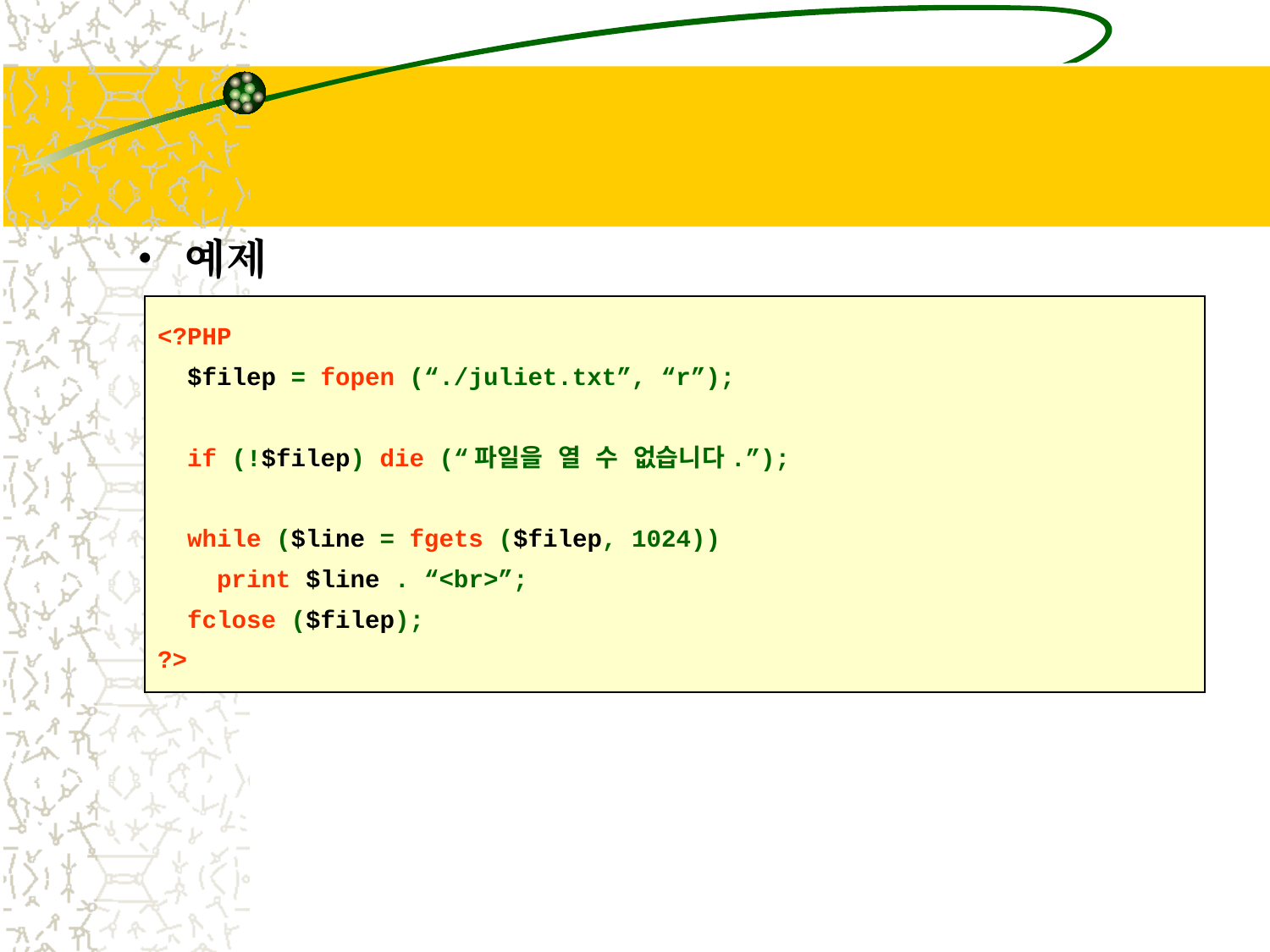

#
예제
<?PHP
  $filep = fopen (“./juliet.txt”, “r”);

  if (!$filep) die (“파일을 열 수 없습니다.”);

  while ($line = fgets ($filep, 1024))
    print $line . “<br>”;
  fclose ($filep);
?>